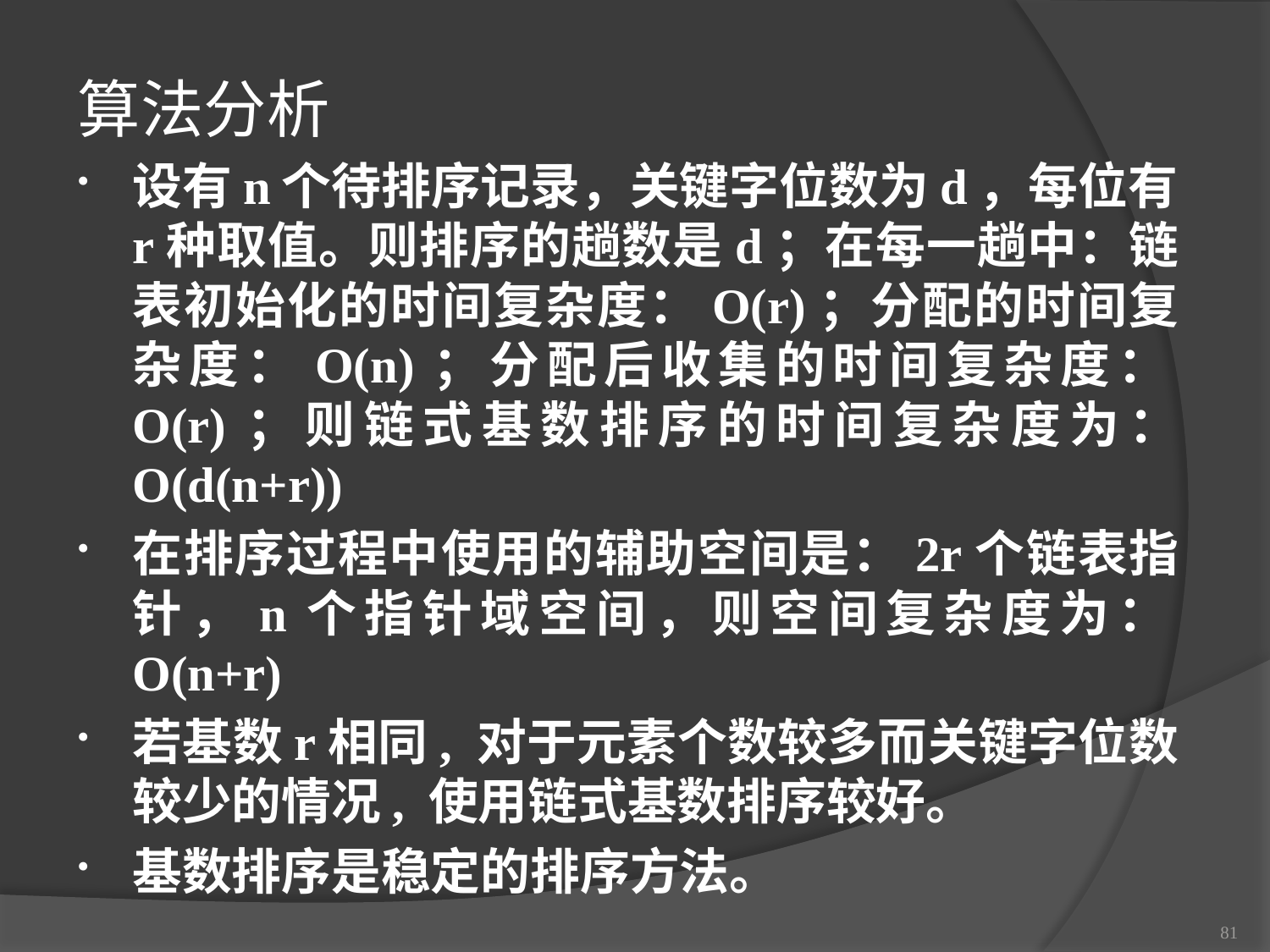

算法分析
设有n个待排序记录，关键字位数为d，每位有r种取值。则排序的趟数是d；在每一趟中：链表初始化的时间复杂度：O(r)；分配的时间复杂度：O(n)；分配后收集的时间复杂度：O(r)；则链式基数排序的时间复杂度为： O(d(n+r))
在排序过程中使用的辅助空间是：2r个链表指针，n个指针域空间，则空间复杂度为：O(n+r)
若基数r相同, 对于元素个数较多而关键字位数较少的情况, 使用链式基数排序较好。
基数排序是稳定的排序方法。
81